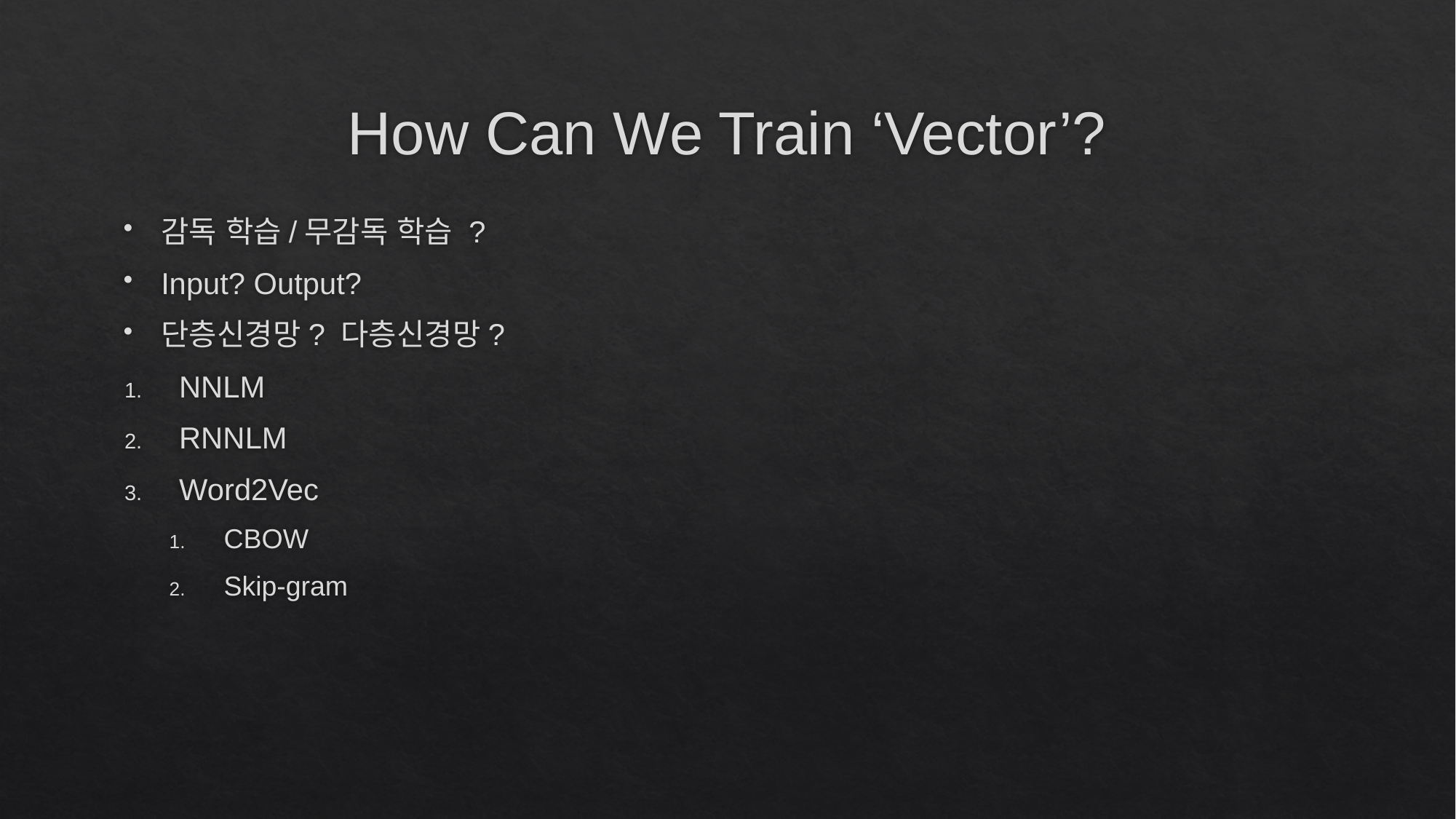

# How Can We Train ‘Vector’?
감독 학습/무감독 학습 ?
Input? Output?
단층신경망? 다층신경망?
NNLM
RNNLM
Word2Vec
CBOW
Skip-gram